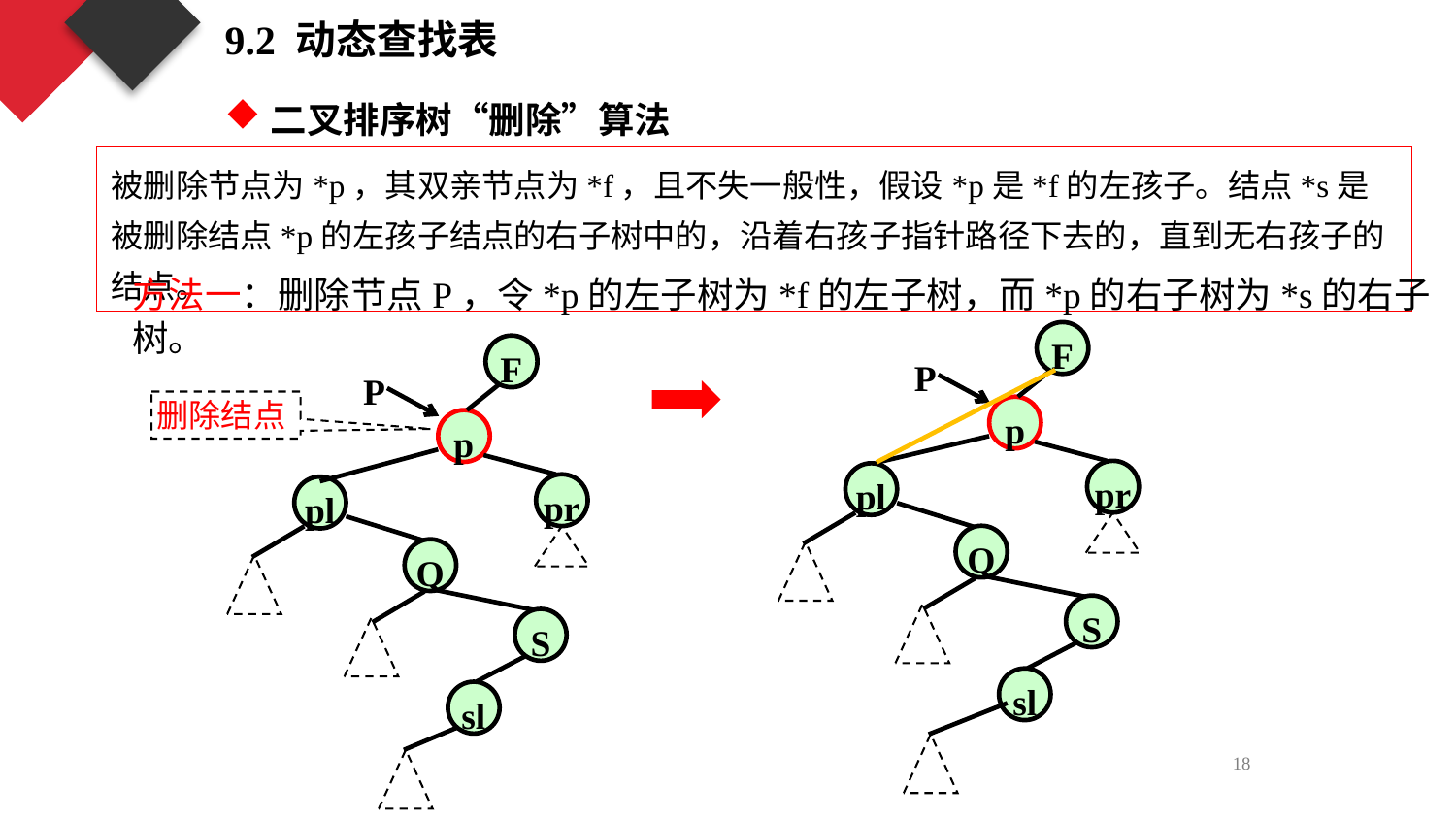

9.2 动态查找表
二叉排序树“删除”算法
被删除节点为*p，其双亲节点为*f，且不失一般性，假设*p是*f的左孩子。结点*s是被删除结点*p的左孩子结点的右子树中的，沿着右孩子指针路径下去的，直到无右孩子的结点。
方法一：删除节点P，令*p的左子树为*f的左子树，而*p的右子树为*s的右子树。
F
P
F
P

p

删除结点

p

pr

pl
pr
pl

Q

Q

S

S

sl
sl

18